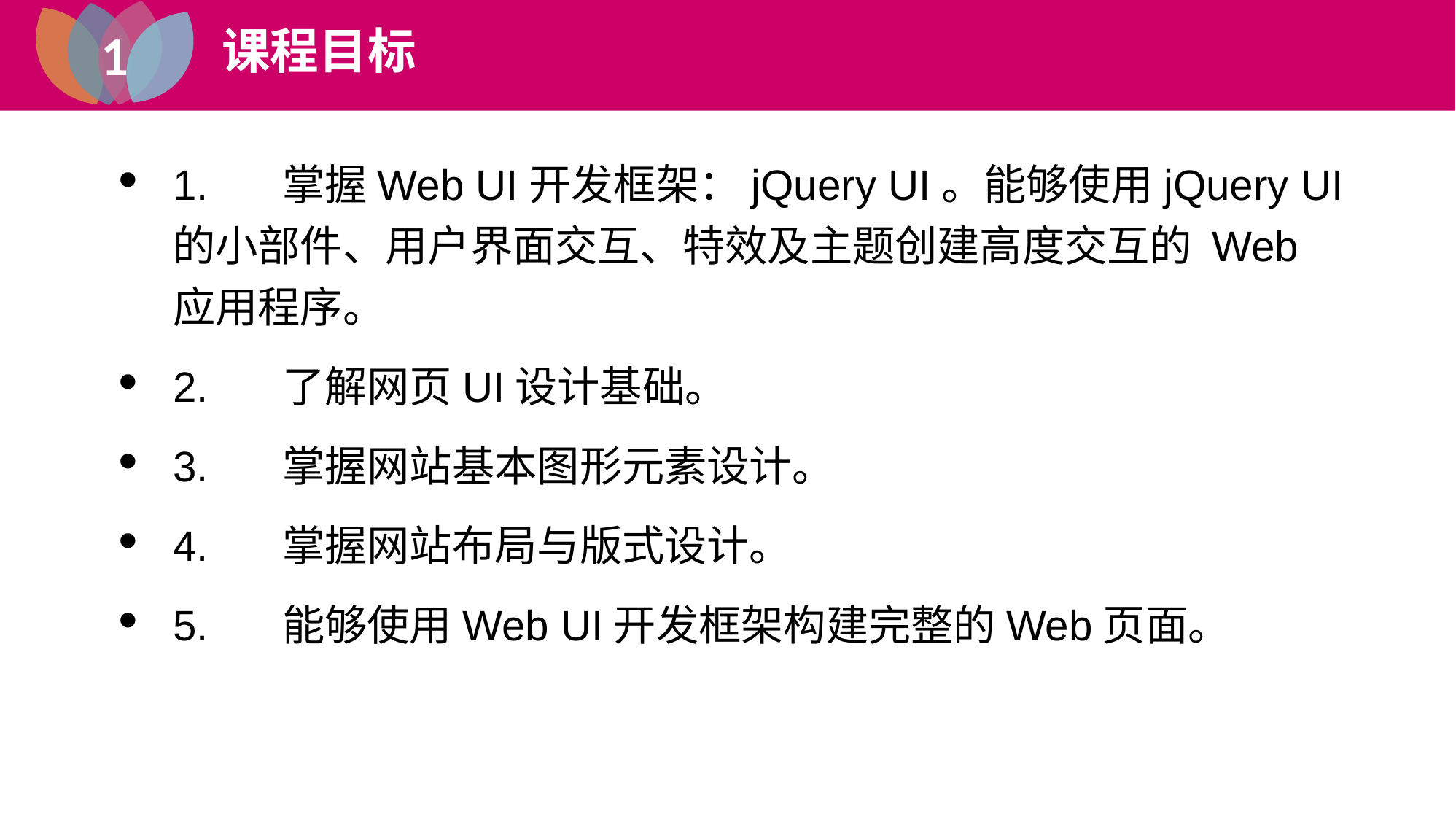

1
课程目标
2
1.	掌握Web UI开发框架：jQuery UI。能够使用jQuery UI的小部件、用户界面交互、特效及主题创建高度交互的 Web 应用程序。
2.	了解网页UI设计基础。
3.	掌握网站基本图形元素设计。
4.	掌握网站布局与版式设计。
5.	能够使用Web UI开发框架构建完整的Web页面。